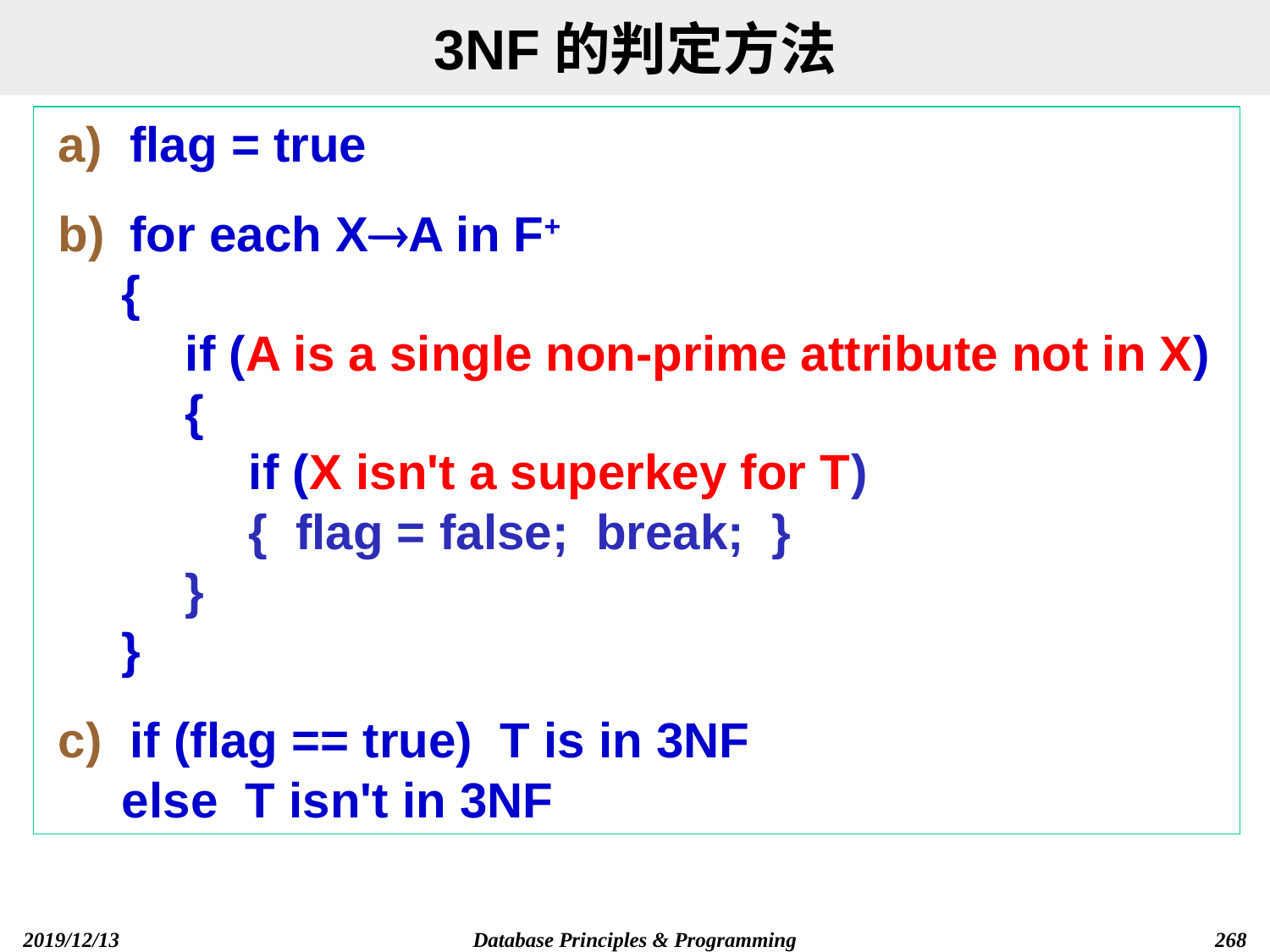

# 3NF的判定方法
flag = true

for each X→A in F+
{
if (A is a single non-prime attribute not in X)
{
if (X isn't a superkey for T)
{  flag = false;  break;  }
}
}

if (flag == true)  T is in 3NF
else  T isn't in 3NF
2019/12/13
Database Principles & Programming
268